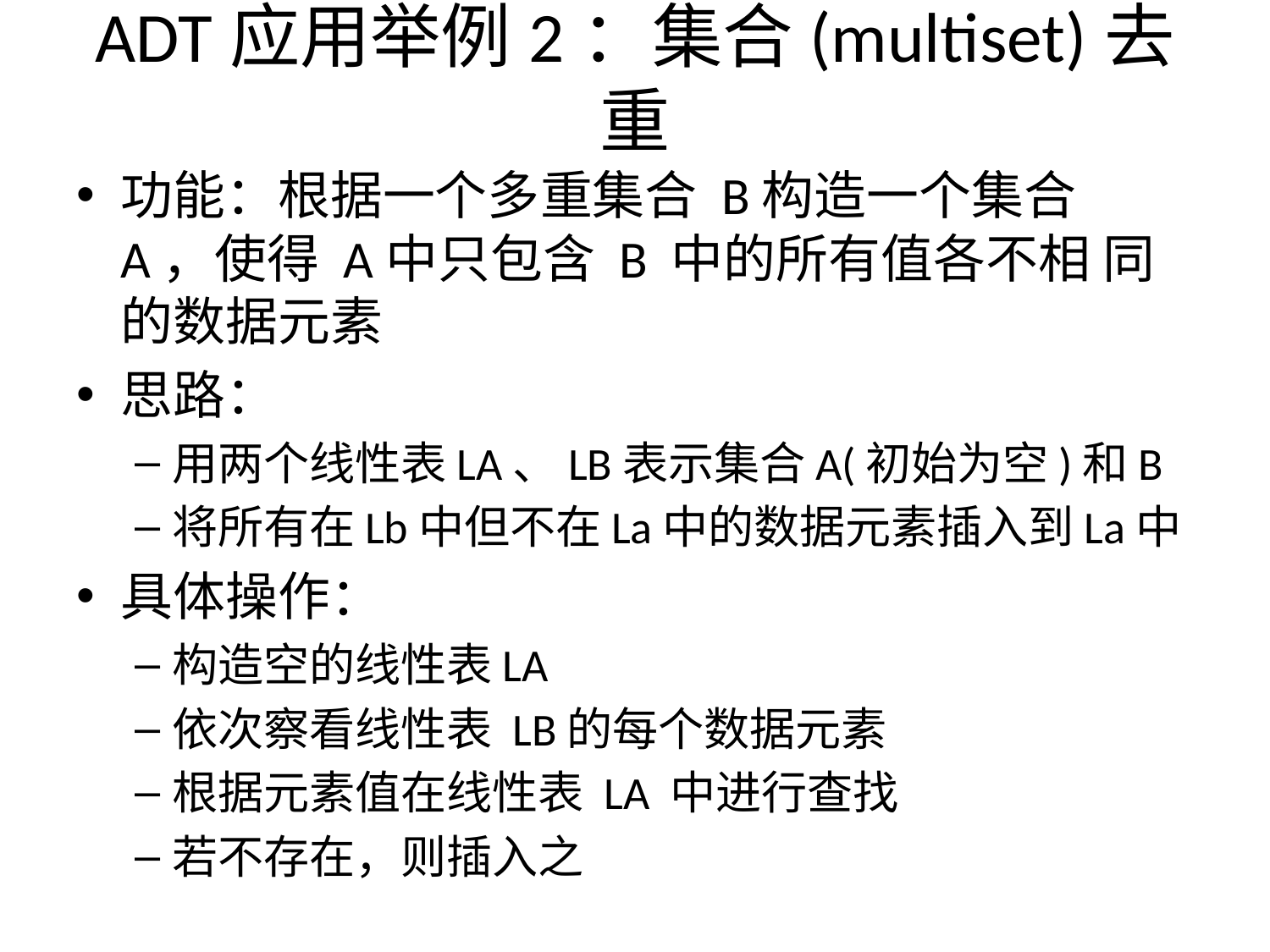

# ADT应用举例2：集合(multiset)去重
功能：根据一个多重集合 B构造一个集合 A，使得 A中只包含 B 中的所有值各不相 同的数据元素
思路：
用两个线性表LA、LB表示集合A(初始为空)和B
将所有在Lb中但不在La中的数据元素插入到La中
具体操作：
构造空的线性表LA
依次察看线性表 LB的每个数据元素
根据元素值在线性表 LA 中进行查找
若不存在，则插入之